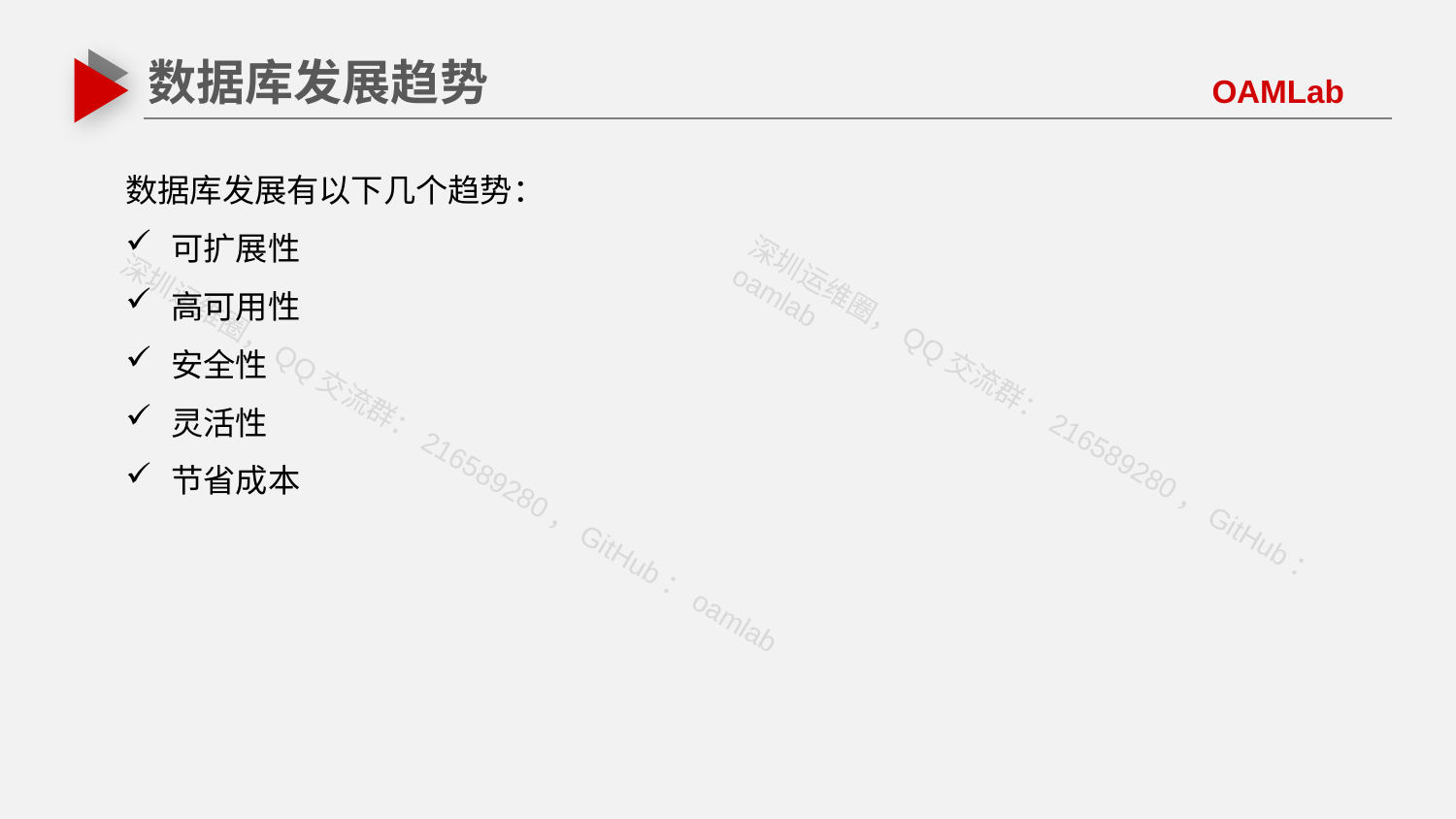

数据库发展趋势
数据库发展有以下几个趋势：
可扩展性
高可用性
安全性
灵活性
节省成本